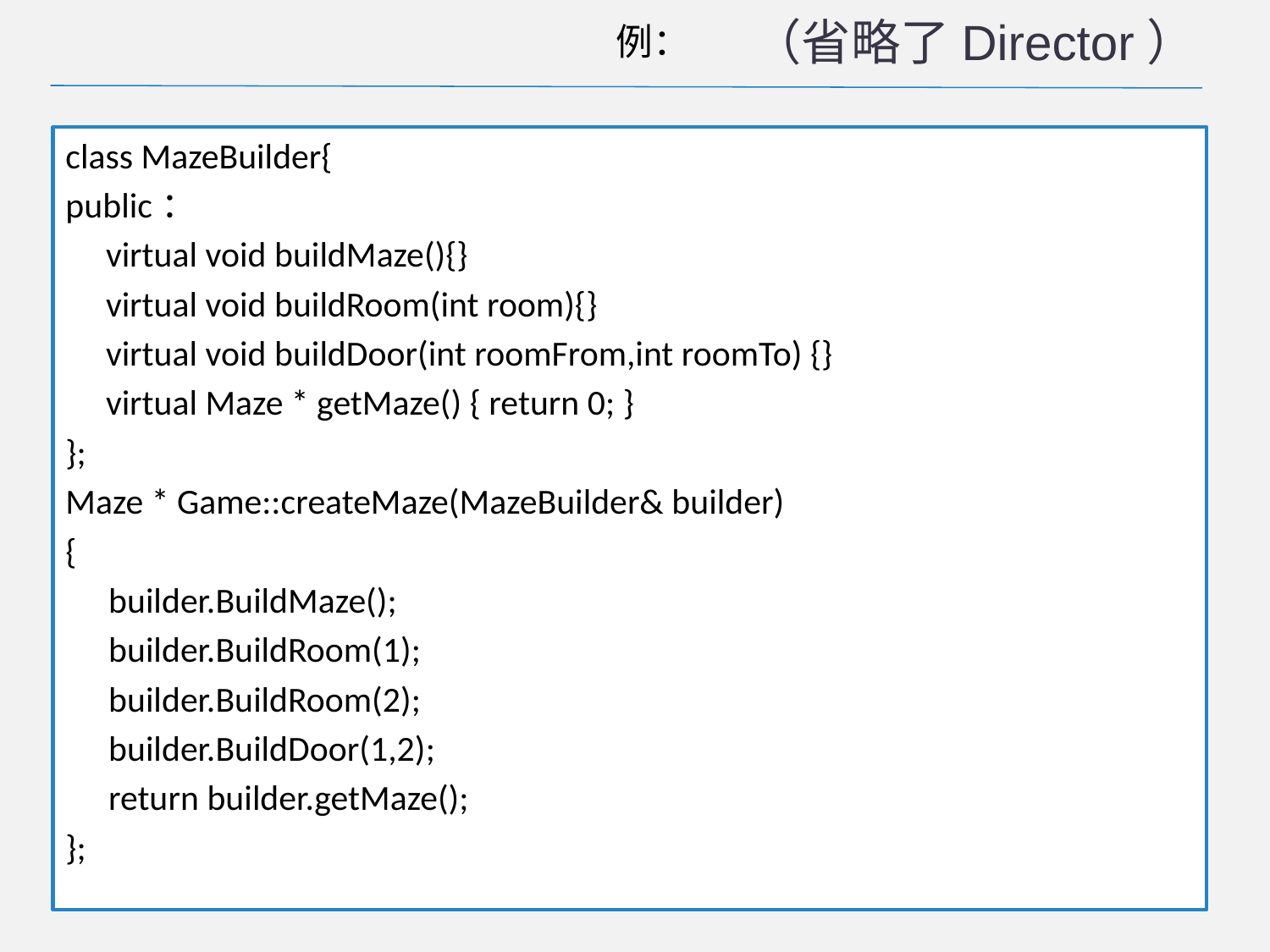

（省略了Director）
# 例：
class MazeBuilder{
public：
     virtual void buildMaze(){}
     virtual void buildRoom(int room){}
     virtual void buildDoor(int roomFrom,int roomTo) {}
     virtual Maze * getMaze() { return 0; }
};
Maze * Game::createMaze(MazeBuilder& builder)
{
	builder.BuildMaze();
	builder.BuildRoom(1);
	builder.BuildRoom(2);
	builder.BuildDoor(1,2);
	return builder.getMaze();
};